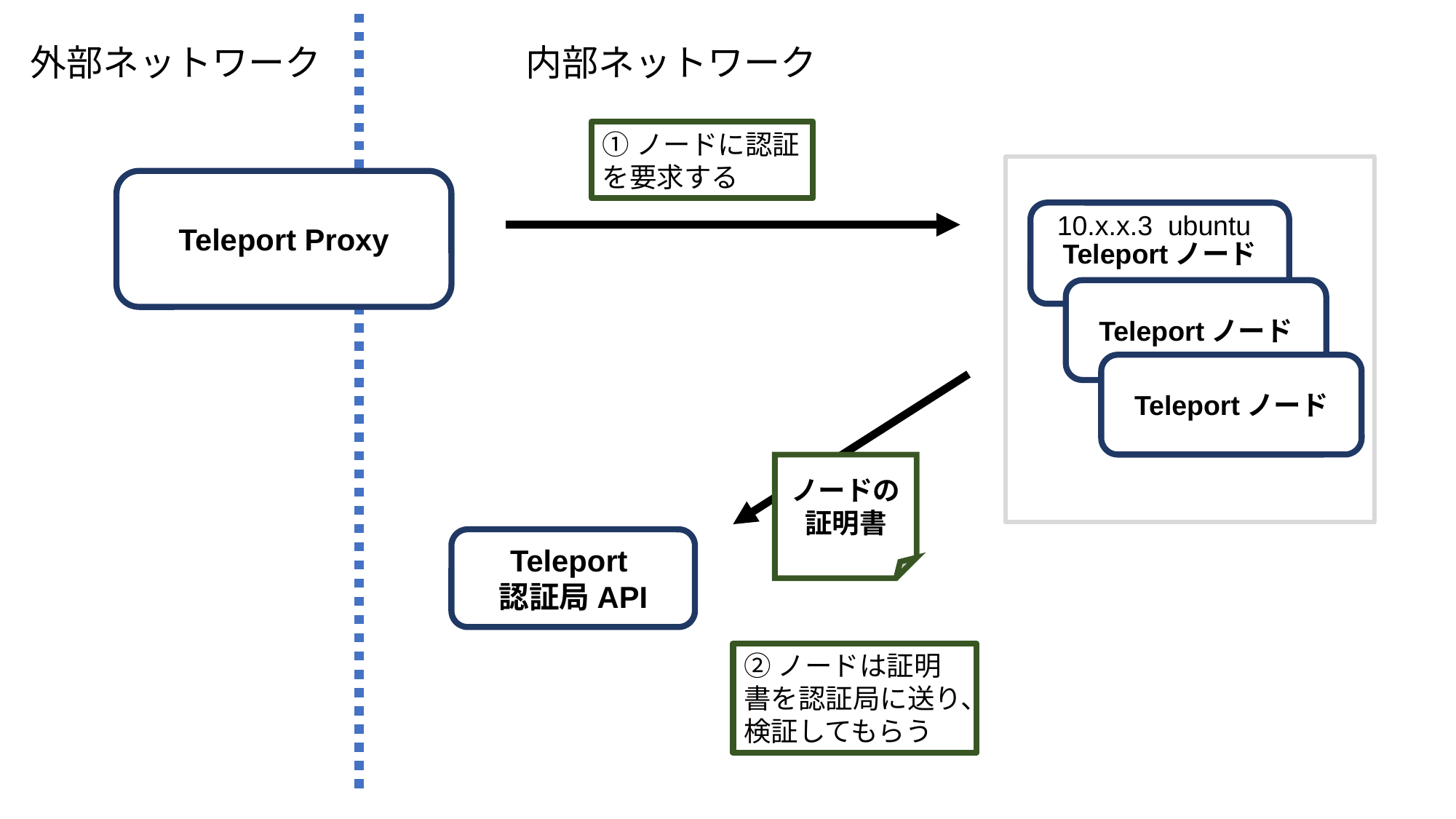

外部ネットワーク
内部ネットワーク
①ノードに認証を要求する

Teleport Proxy
10.x.x.3  ubuntu
Teleportノード
Teleportノード
Teleportノード
ノードの
証明書
Teleport
認証局API
②ノードは証明書を認証局に送り、検証してもらう